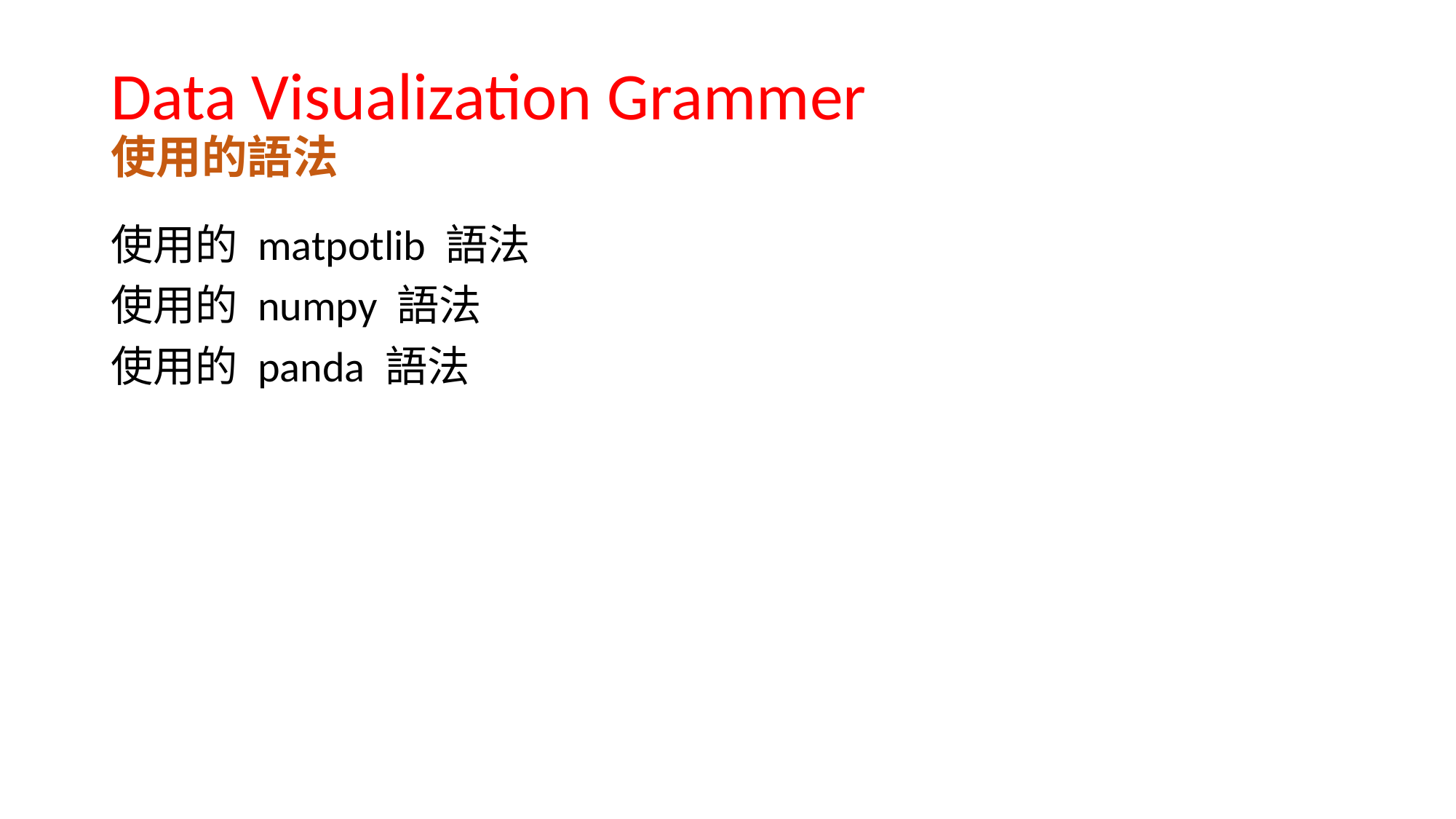

# Data Visualization Grammer 使用的語法
使用的 matpotlib 語法
使用的 numpy 語法
使用的 panda 語法